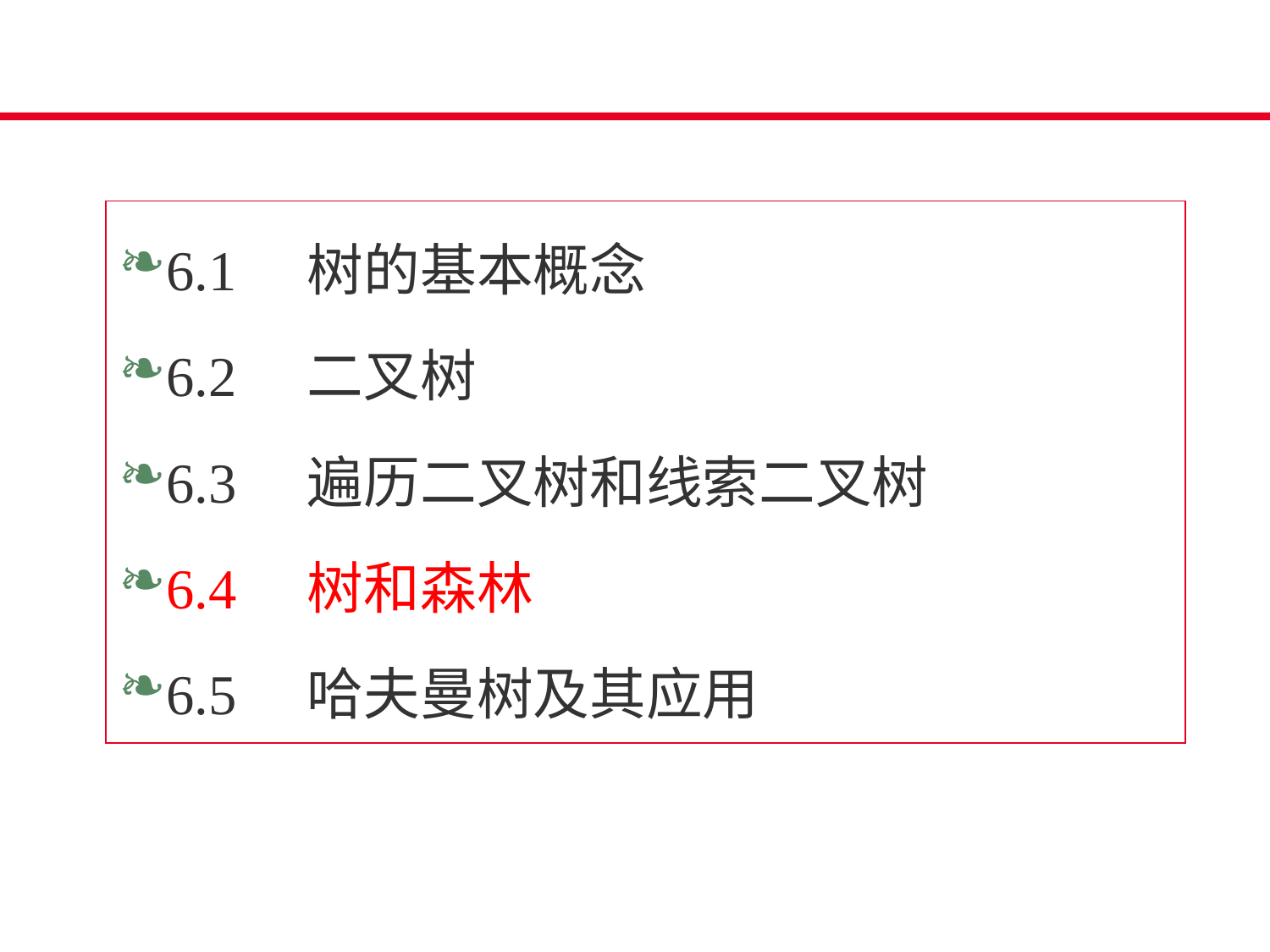

6.1　树的基本概念
6.2　二叉树
6.3　遍历二叉树和线索二叉树
6.4    树和森林
6.5    哈夫曼树及其应用